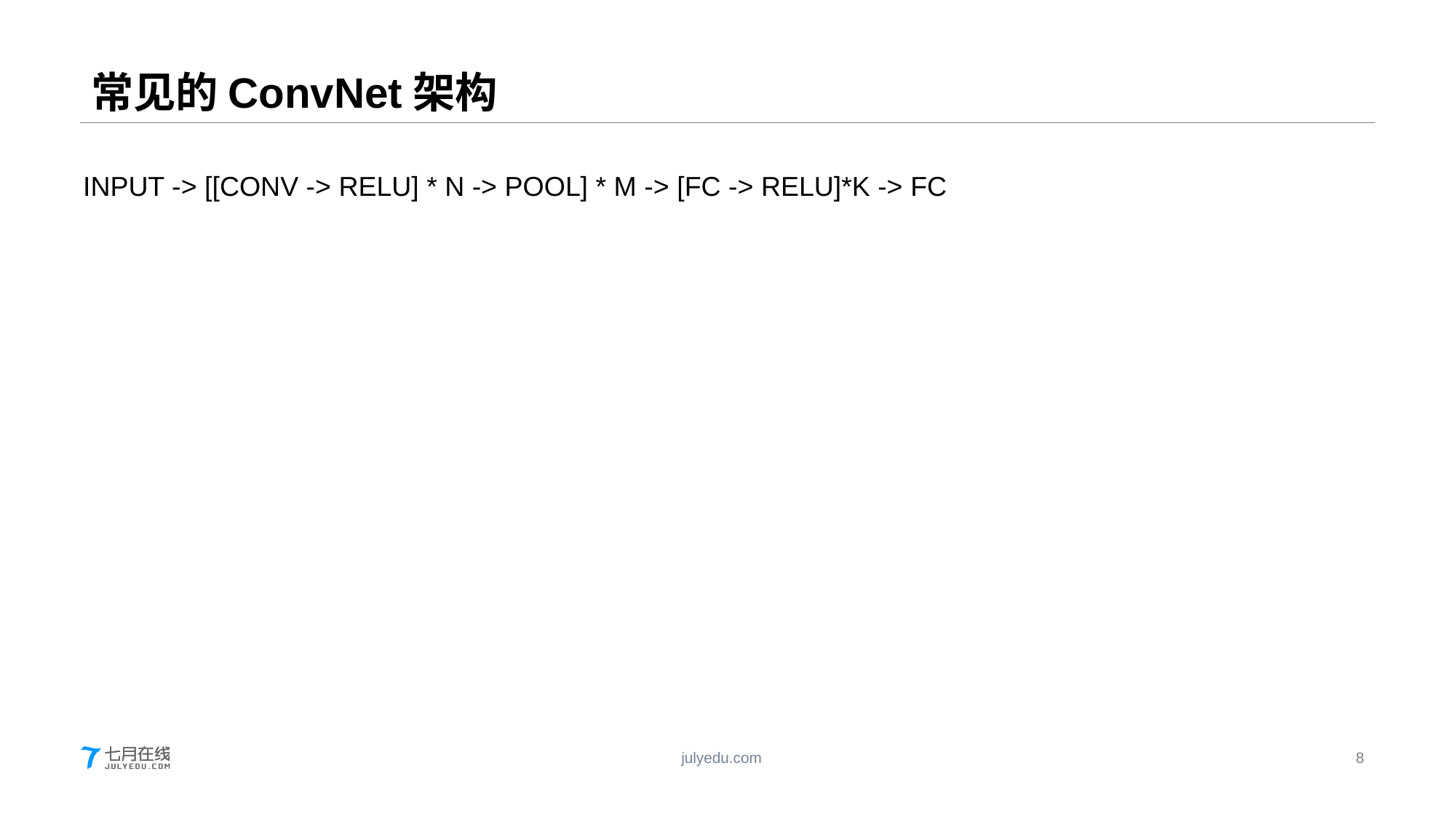

# 常见的ConvNet架构
INPUT -> [[CONV -> RELU] * N -> POOL] * M -> [FC -> RELU]*K -> FC

8